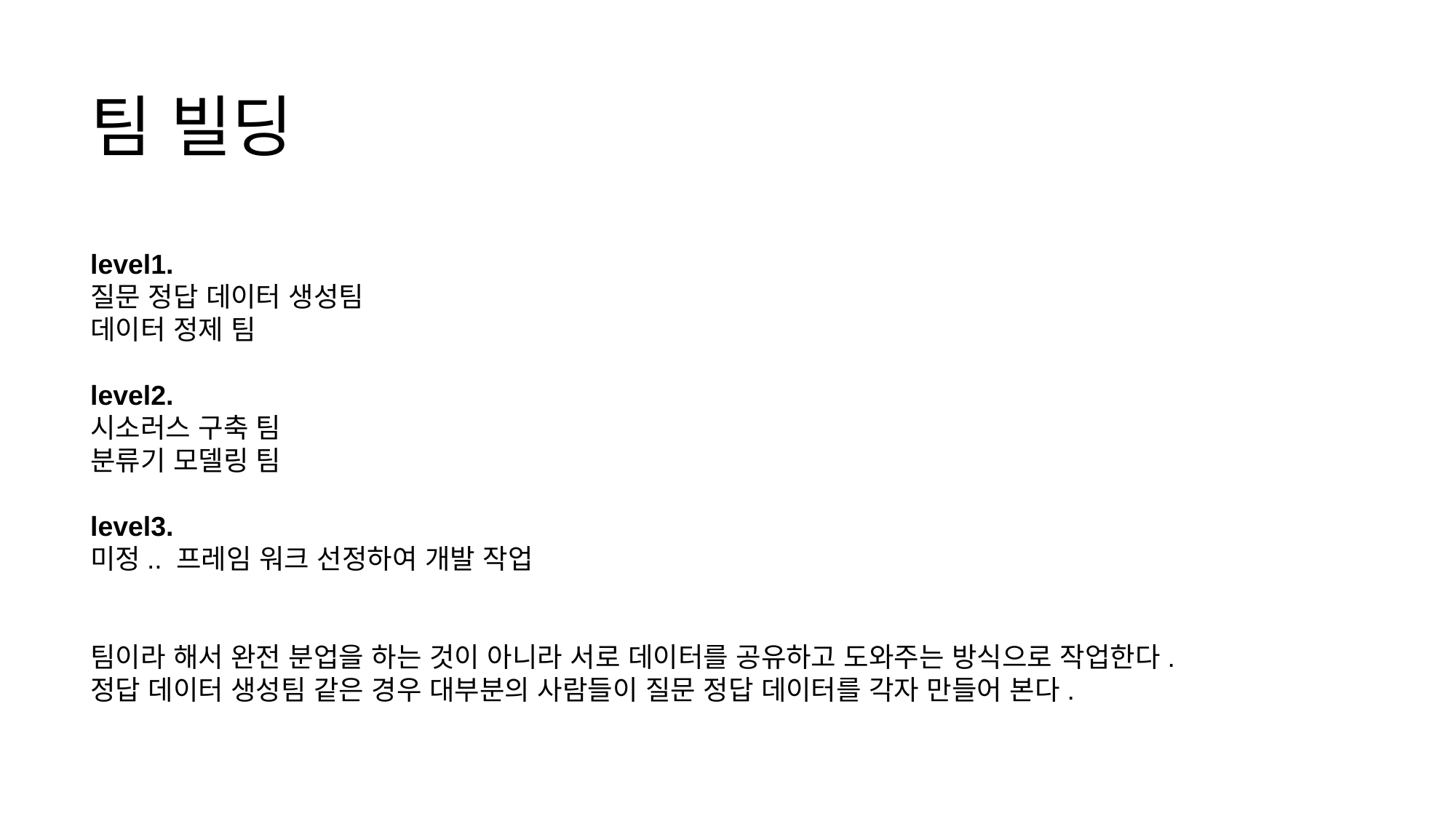

# 팀 빌딩

level1.
질문 정답 데이터 생성팀
데이터 정제 팀

level2.
시소러스 구축 팀
분류기 모델링 팀

level3.
미정.. 프레임 워크 선정하여 개발 작업

팀이라 해서 완전 분업을 하는 것이 아니라 서로 데이터를 공유하고 도와주는 방식으로 작업한다.
정답 데이터 생성팀 같은 경우 대부분의 사람들이 질문 정답 데이터를 각자 만들어 본다.